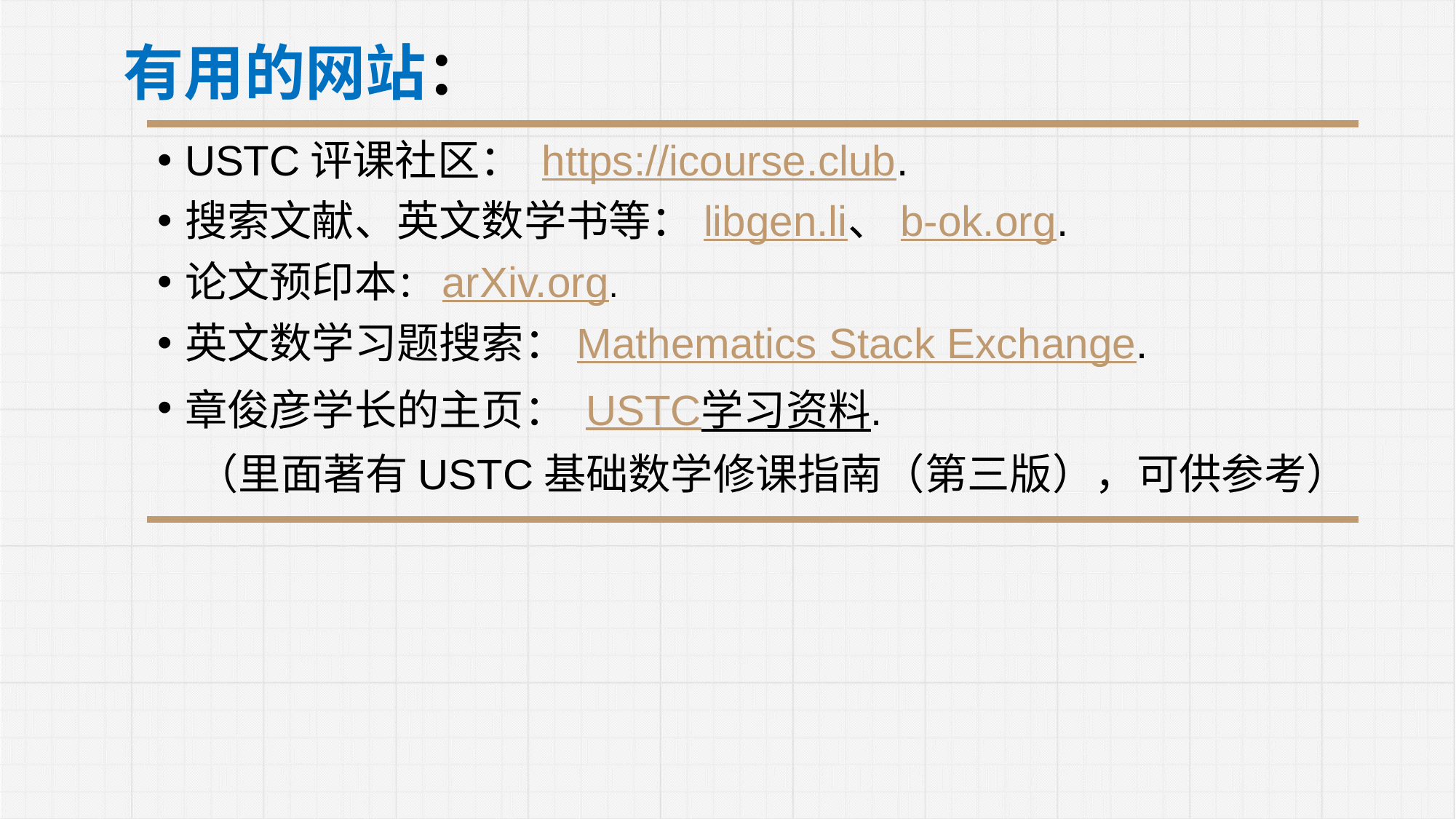

有用的网站：
USTC评课社区： https://icourse.club.
搜索文献、英文数学书等：libgen.li、b-ok.org.
论文预印本：arXiv.org.
英文数学习题搜索：Mathematics Stack Exchange.
章俊彦学长的主页： USTC学习资料.
   （里面著有USTC基础数学修课指南（第三版），可供参考）